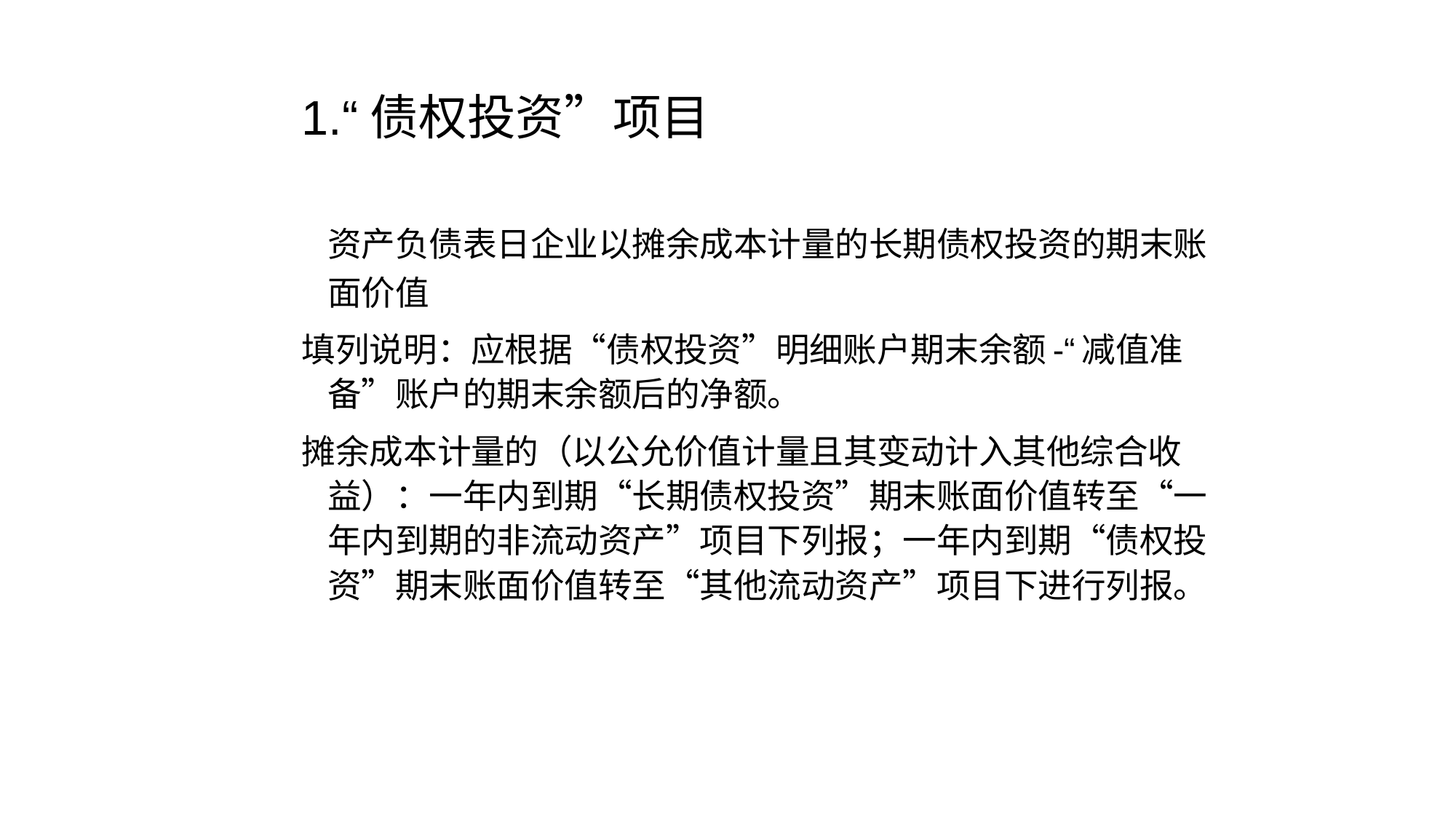

# 1.“债权投资”项目
	资产负债表日企业以摊余成本计量的长期债权投资的期末账面价值
填列说明：应根据“债权投资”明细账户期末余额-“减值准备”账户的期末余额后的净额。
摊余成本计量的（以公允价值计量且其变动计入其他综合收益）：一年内到期“长期债权投资”期末账面价值转至“一年内到期的非流动资产”项目下列报；一年内到期“债权投资”期末账面价值转至“其他流动资产”项目下进行列报。